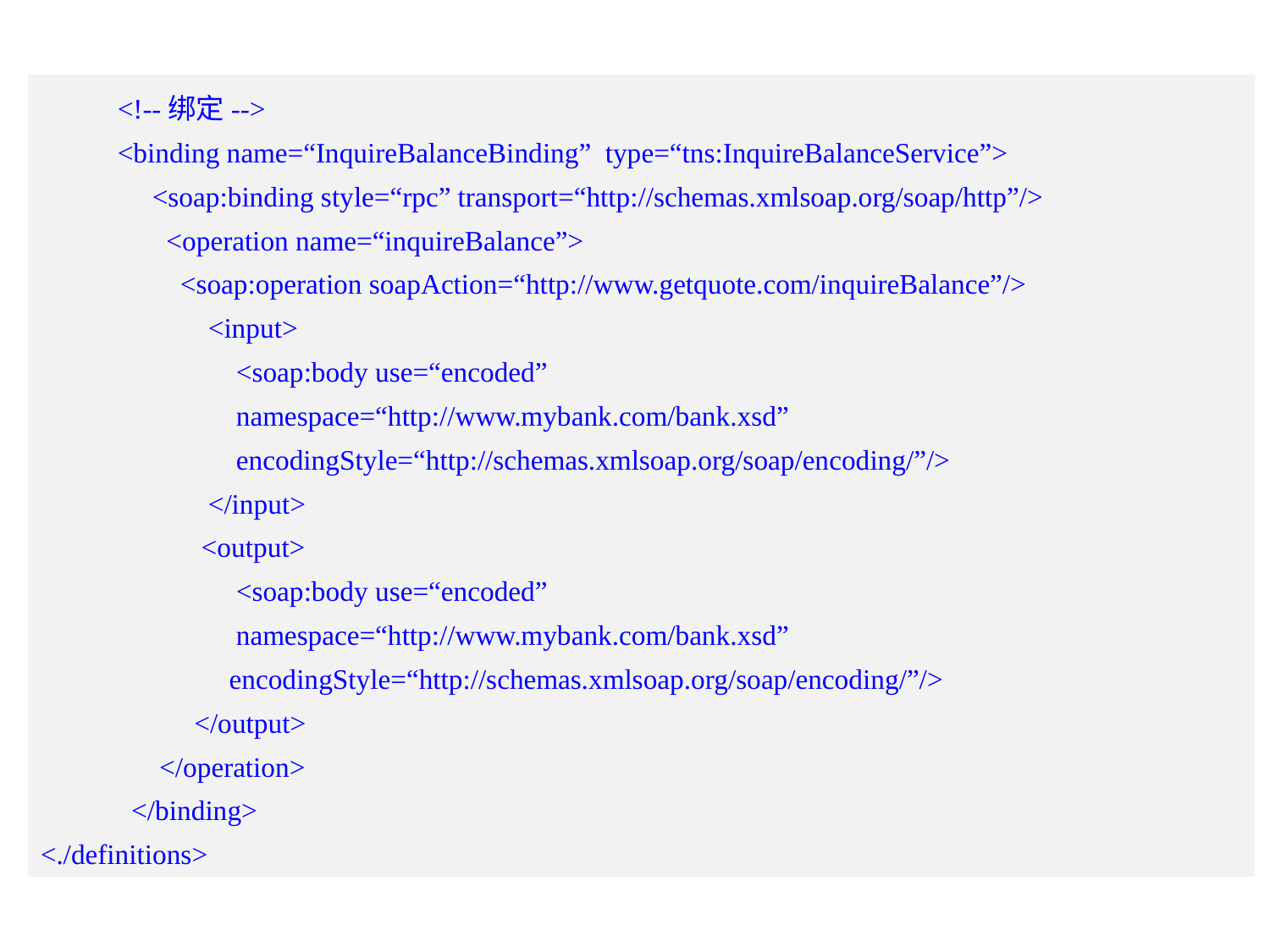

<!--绑定-->
           <binding name=“InquireBalanceBinding”  type=“tns:InquireBalanceService”>
                <soap:binding style=“rpc” transport=“http://schemas.xmlsoap.org/soap/http”/>
                  <operation name=“inquireBalance”>
                    <soap:operation soapAction=“http://www.getquote.com/inquireBalance”/>
                        <input>
                            <soap:body use=“encoded”
                            namespace=“http://www.mybank.com/bank.xsd”
                            encodingStyle=“http://schemas.xmlsoap.org/soap/encoding/”/>
                        </input>
                       <output>
                            <soap:body use=“encoded”
                            namespace=“http://www.mybank.com/bank.xsd”
                           encodingStyle=“http://schemas.xmlsoap.org/soap/encoding/”/>
                      </output>
                 </operation>
             </binding>
<./definitions>